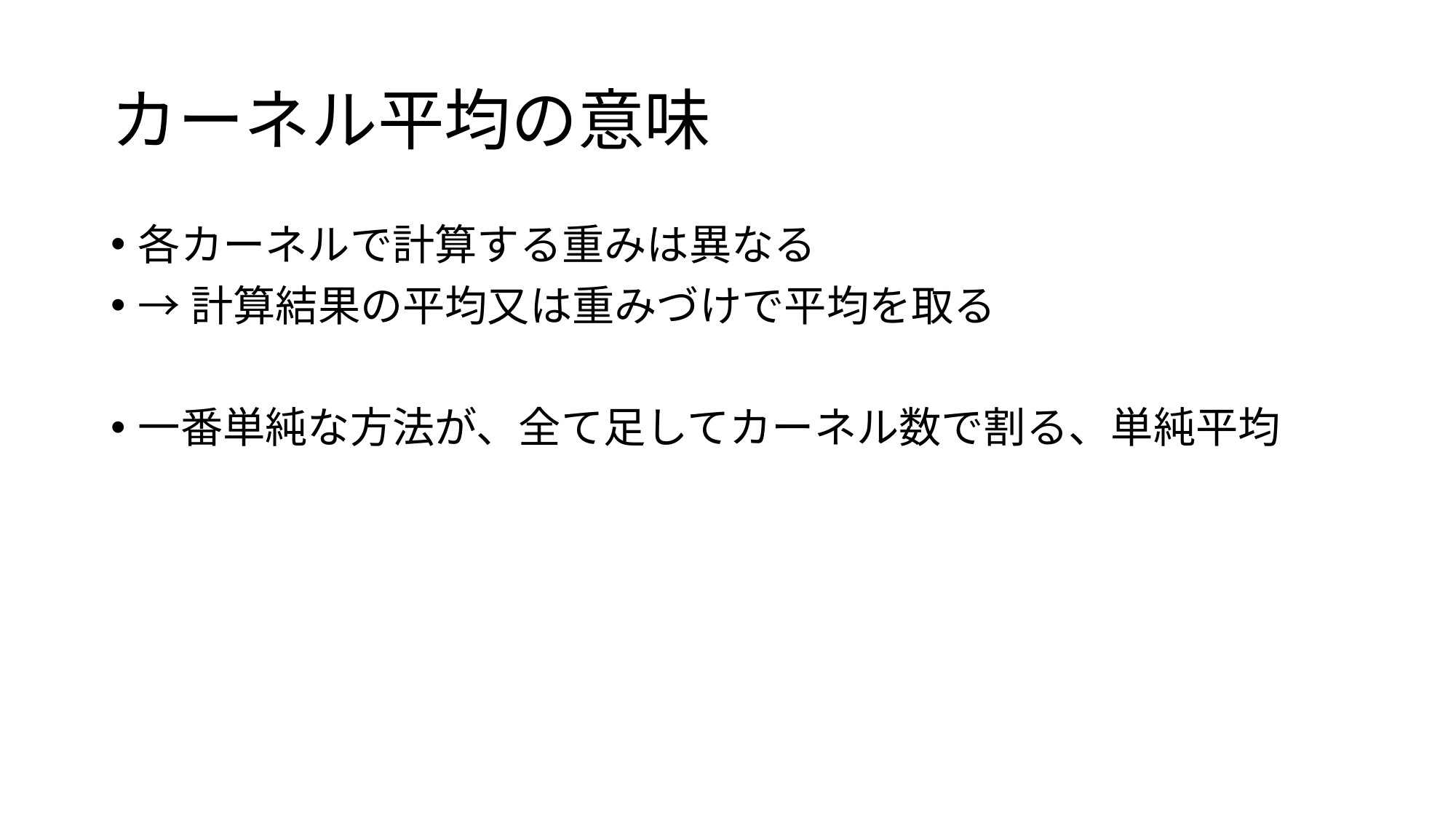

# カーネル平均の意味
各カーネルで計算する重みは異なる
→計算結果の平均又は重みづけで平均を取る

一番単純な方法が、全て足してカーネル数で割る、単純平均